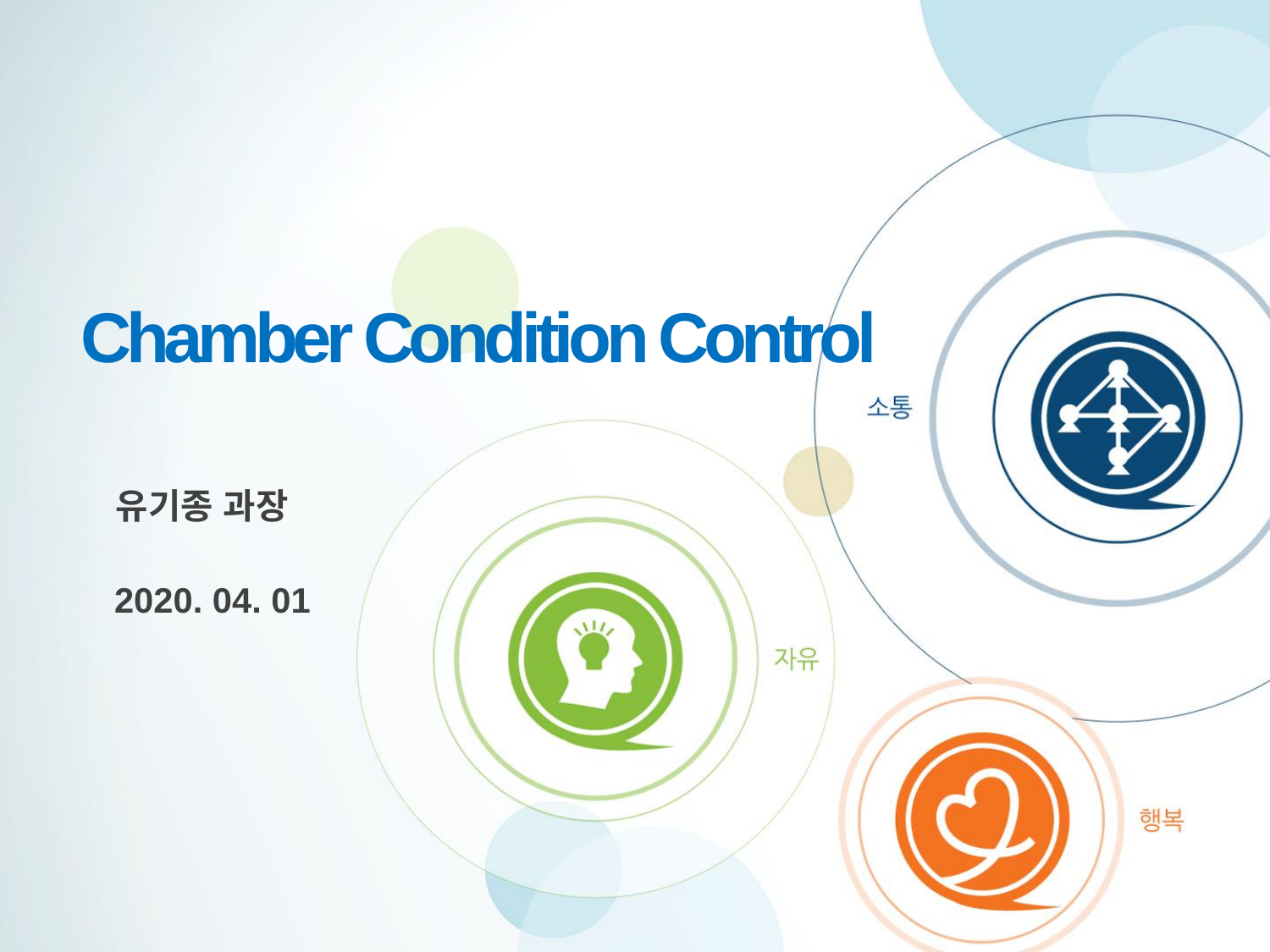

Chamber Condition Control
유기종 과장
2020. 04. 01